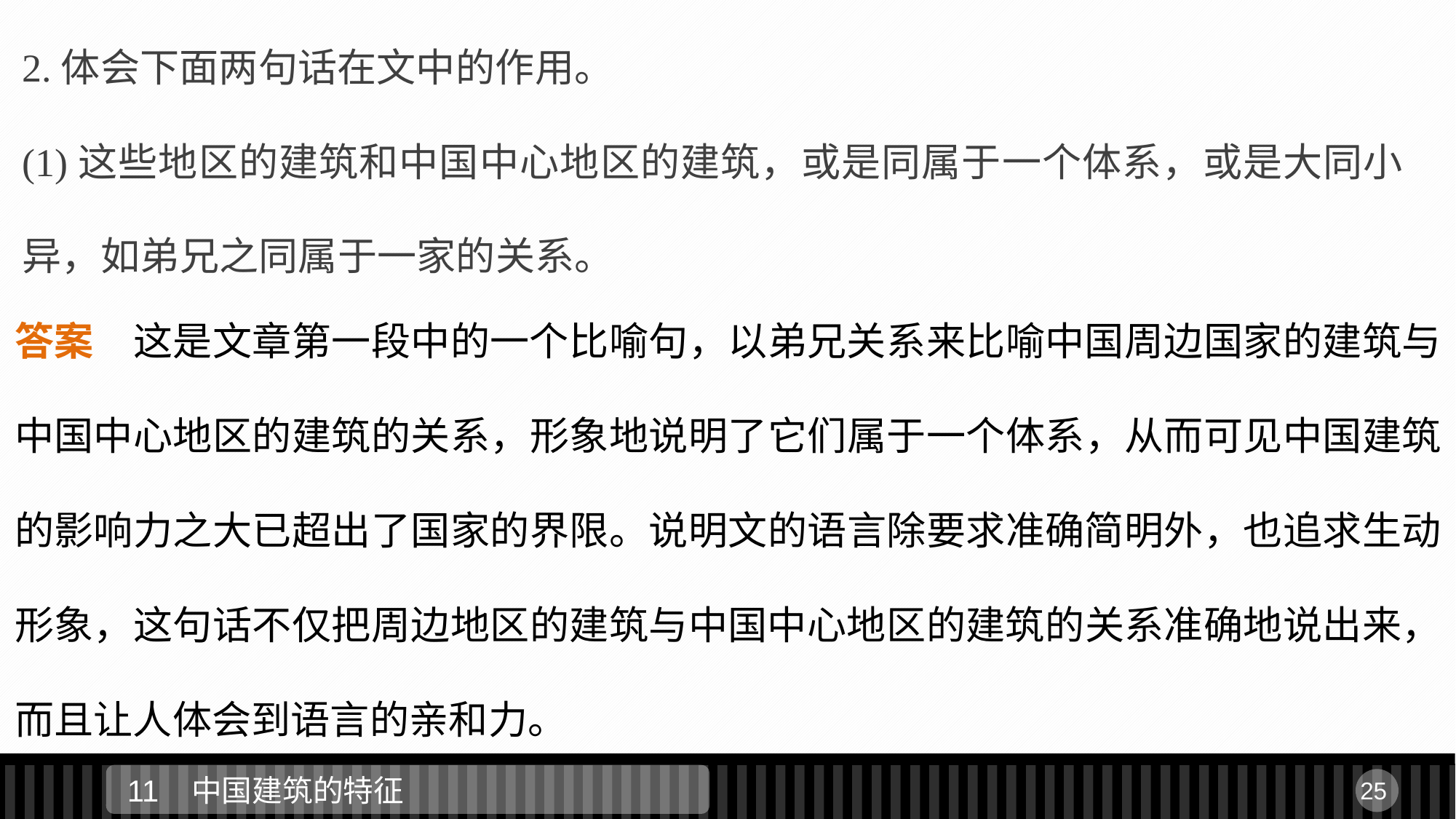

2.体会下面两句话在文中的作用。
(1)这些地区的建筑和中国中心地区的建筑，或是同属于一个体系，或是大同小异，如弟兄之同属于一家的关系。
答案　这是文章第一段中的一个比喻句，以弟兄关系来比喻中国周边国家的建筑与中国中心地区的建筑的关系，形象地说明了它们属于一个体系，从而可见中国建筑的影响力之大已超出了国家的界限。说明文的语言除要求准确简明外，也追求生动形象，这句话不仅把周边地区的建筑与中国中心地区的建筑的关系准确地说出来，而且让人体会到语言的亲和力。